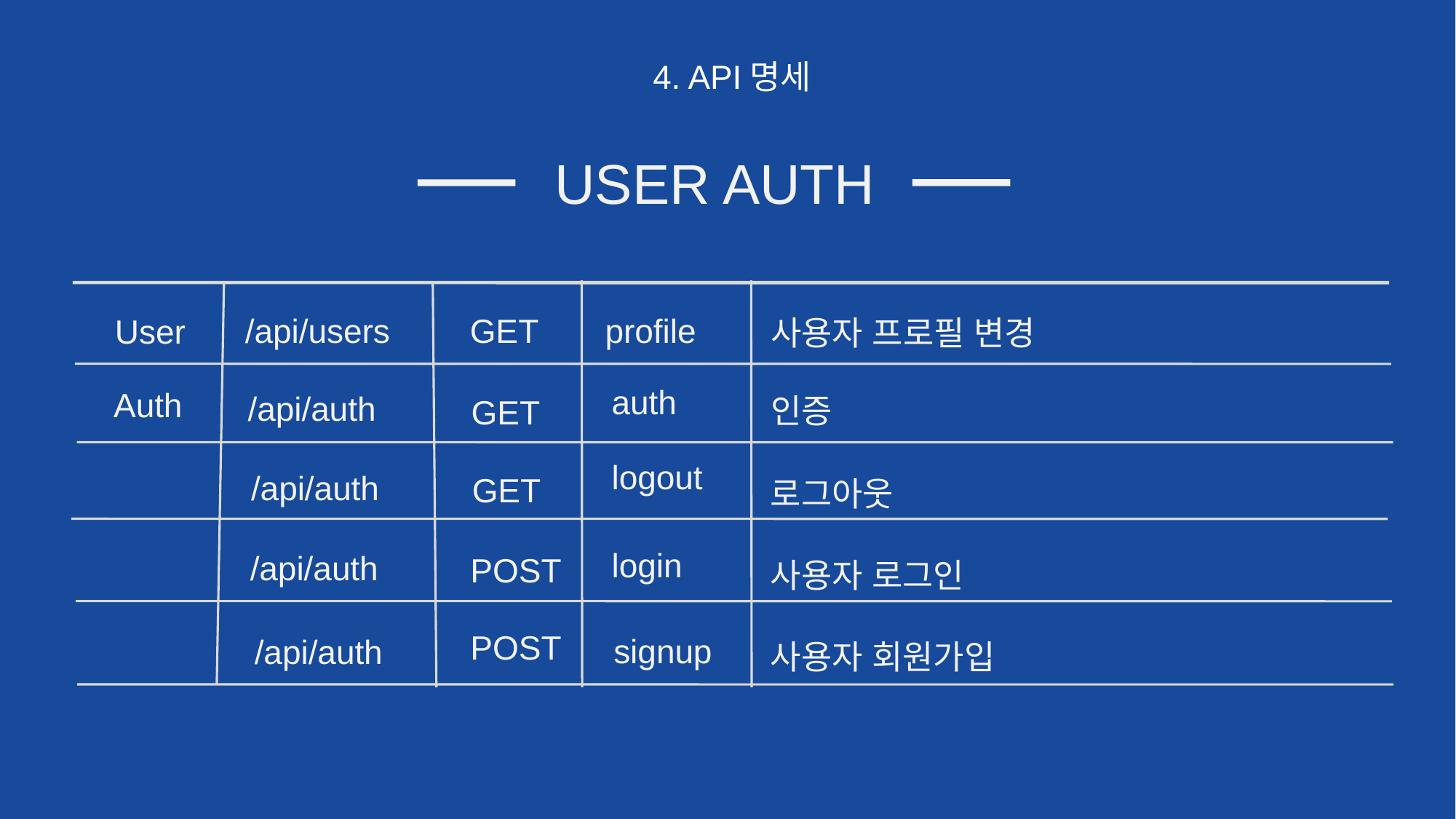

4. API명세
USER AUTH

/api/users
GET

profile
User
사용자 프로필 변경
auth
Auth
 /api/auth
인증
GET
logout
 /api/auth
GET
로그아웃
login
 /api/auth
POST
사용자 로그인
POST
signup
 /api/auth
사용자 회원가입
Using these templates in competition is prohibited by the original author